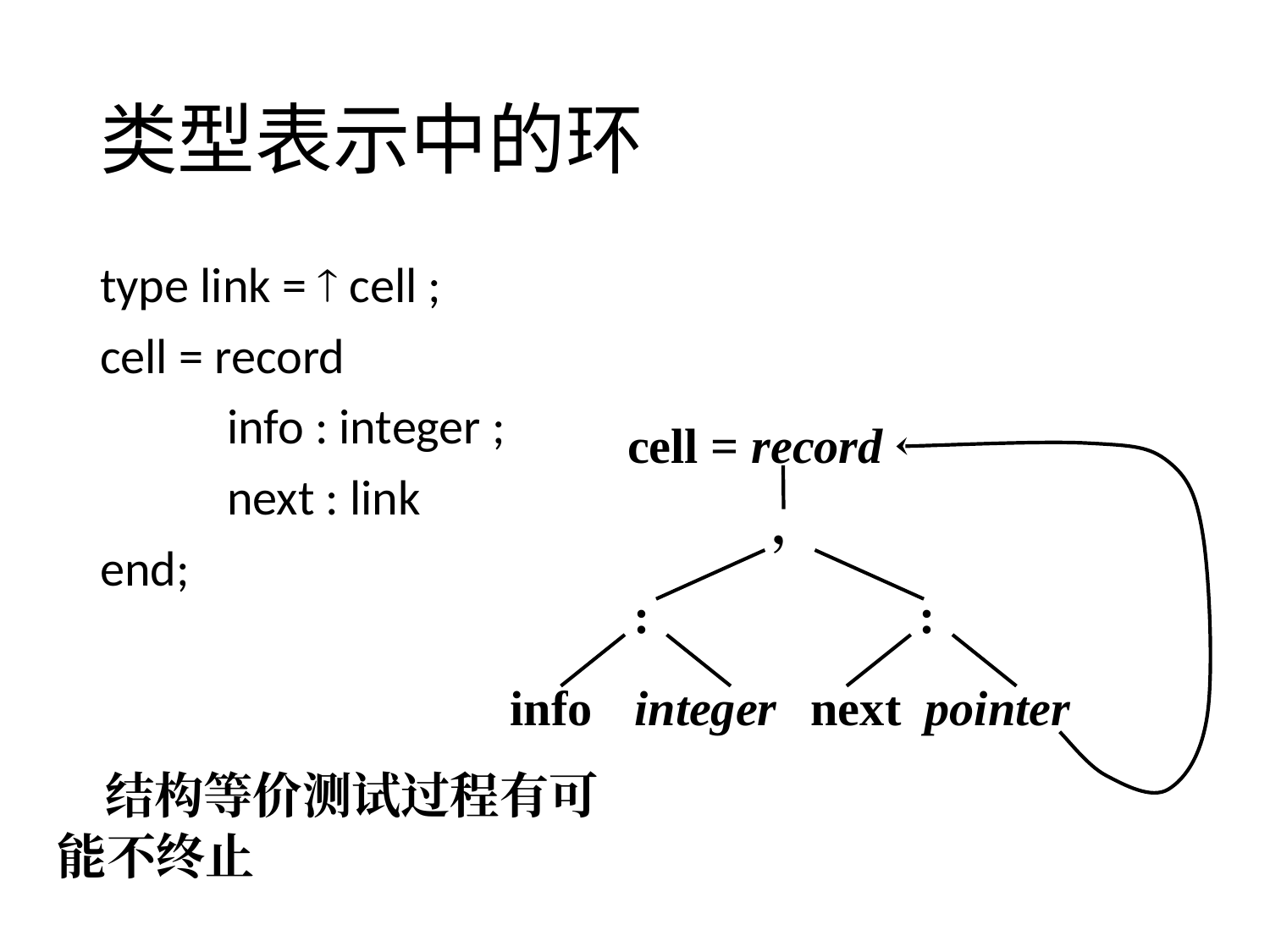

# 类型表示中的环
type link = ↑ cell ;
cell = record
	info : integer ;
	next : link
end;
cell = record

，

:
:

info
integer
next
pointer
	结构等价测试过程有可
能不终止